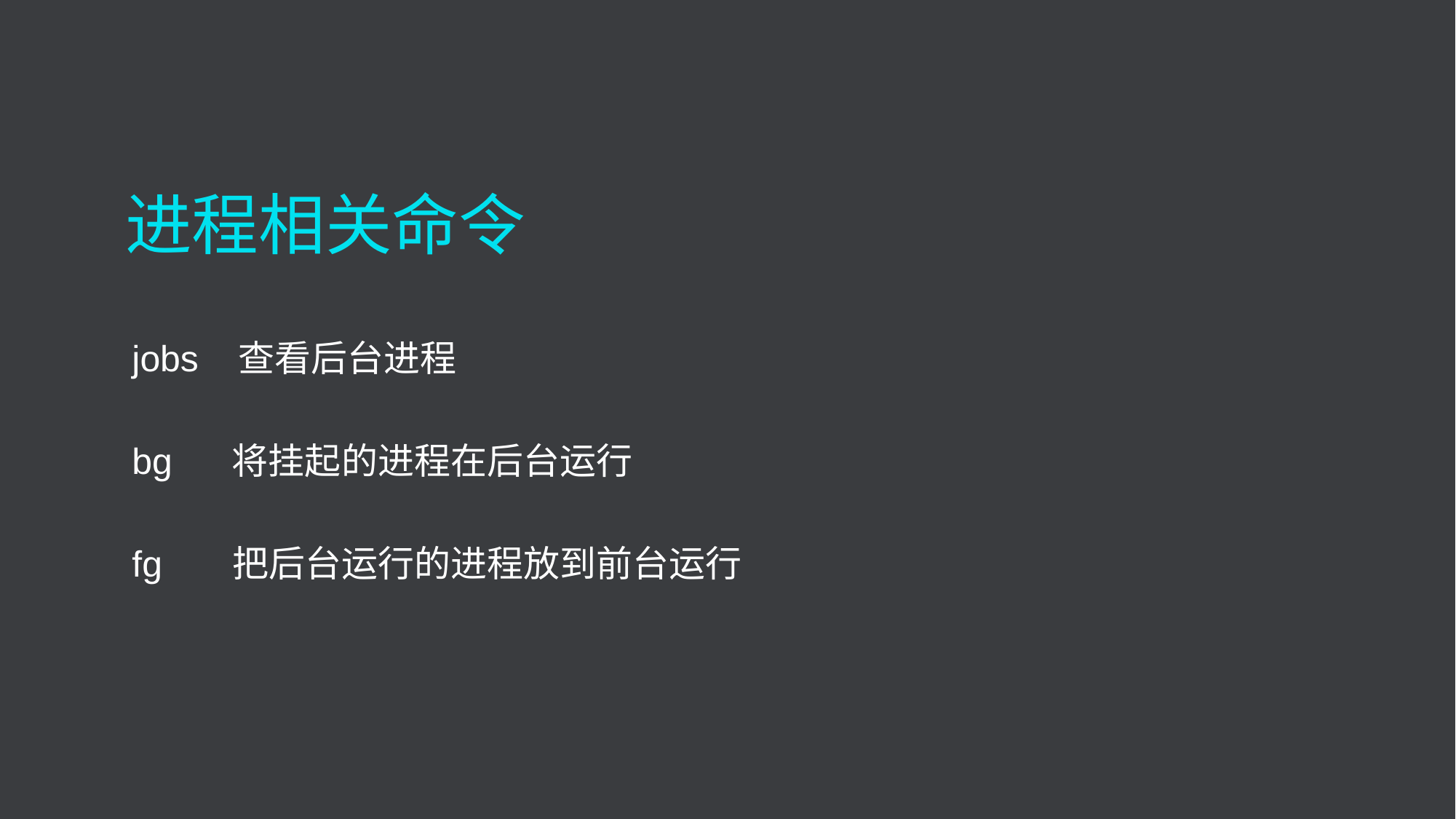

进程相关命令
jobs   查看后台进程
bg     将挂起的进程在后台运行
fg      把后台运行的进程放到前台运行